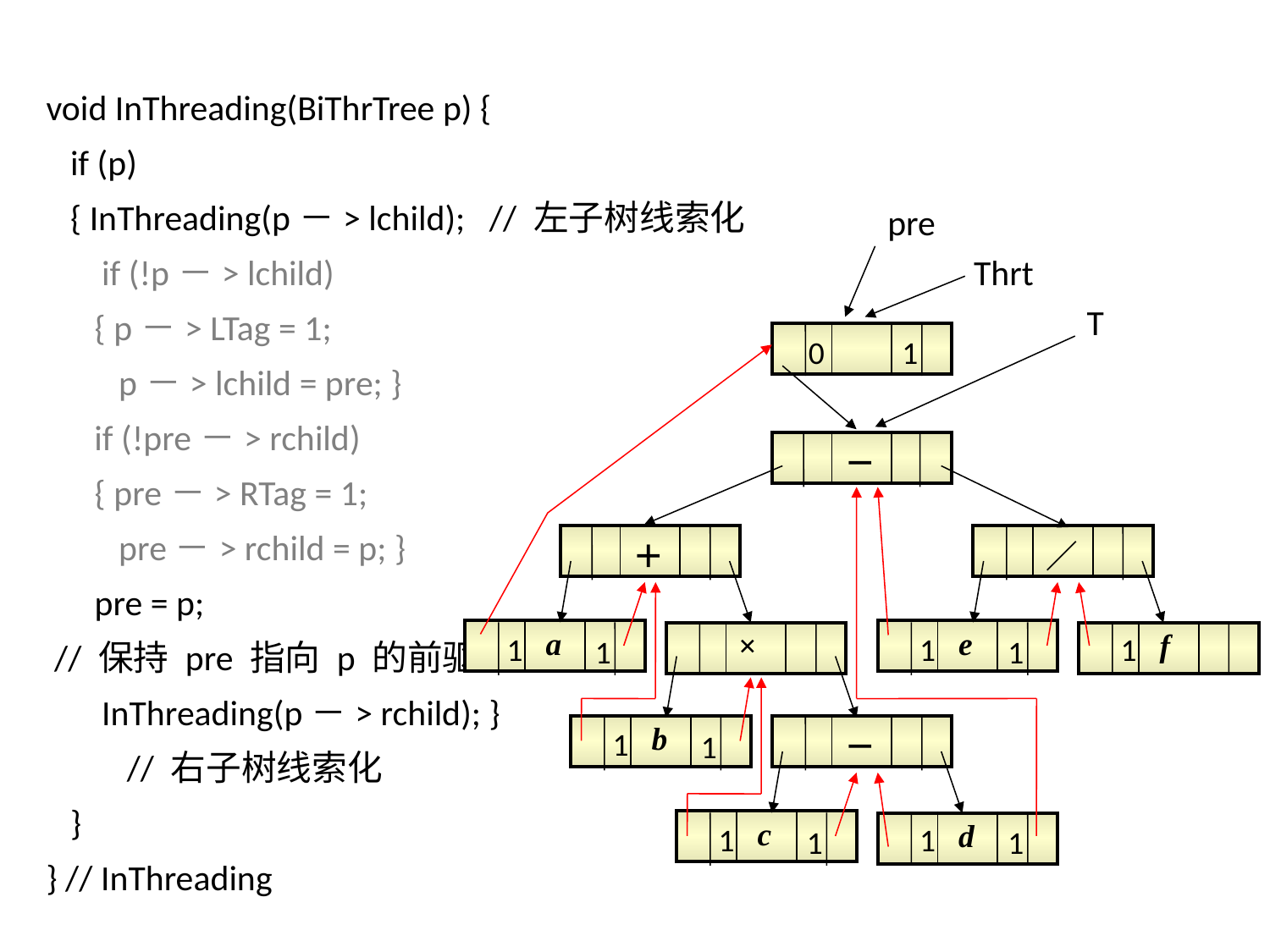

Status InOrderThreading(BiThrTree &Thrt, BiThrTree T) {
   if (!(Thrt = (BiThrTree)malloc(sizeof(BiThrNode))))
       exit (OVERFLOW);
   Thrt－>LTag = 0;  Thrt－>RTag = 1;    // 建头结点
   Thrt －> rchild = Thrt;    // 右指针回指
   if (!T) Thrt －> lchild = Thrt;
              // 若二叉树空，则左指针回指
   else { Thrt －> lchild = T;     pre = Thrt;
       InThreading(T);
          // 中序遍历进行中序线索化
       pre－> rchild = Thrt;
       pre－> RTag = 1;
       // 最后一个结点线索化
       Thrt －> rchild = pre; }
   return OK;
} // InOrderThreading
void InThreading(BiThrTree p) {
   if (p)
   { InThreading(p－> lchild);   // 左子树线索化
      if (!p－> lchild)
      { p－> LTag = 1;
         p－> lchild = pre; }
      if (!pre－> rchild)
      { pre－> RTag = 1;
         pre－> rchild = p; }
      pre = p;
 // 保持 pre 指向 p 的前驱
      InThreading(p－> rchild); }
          // 右子树线索化
   }
} // InThreading

pre

Thrt

T
|  |  |  |
| --- | --- | --- |

0
1

|  | － |  |
| --- | --- | --- |

|  | ＋ |  |
| --- | --- | --- |
|  | ／ |  |
| --- | --- | --- |

|  | a |  |
| --- | --- | --- |
|  | e |  |
| --- | --- | --- |

|  | × |  |
| --- | --- | --- |
|  | f |  |
| --- | --- | --- |
1
1
1
1
1

|  | b |  |
| --- | --- | --- |
|  | － |  |
| --- | --- | --- |

1
1

|  | c |  |
| --- | --- | --- |

|  | d |  |
| --- | --- | --- |
1
1
1
1